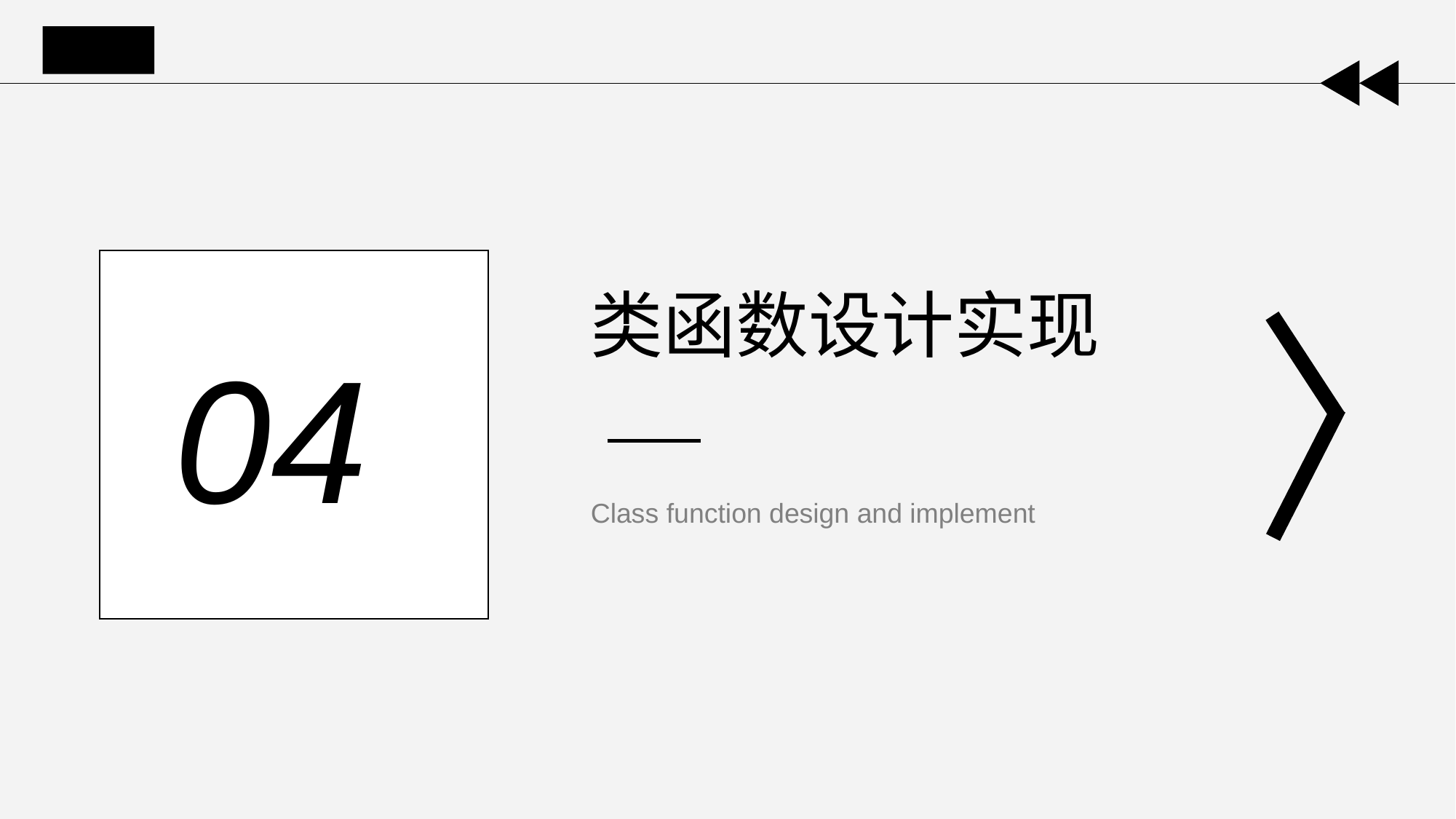

04
类函数设计实现
Class function design and implement